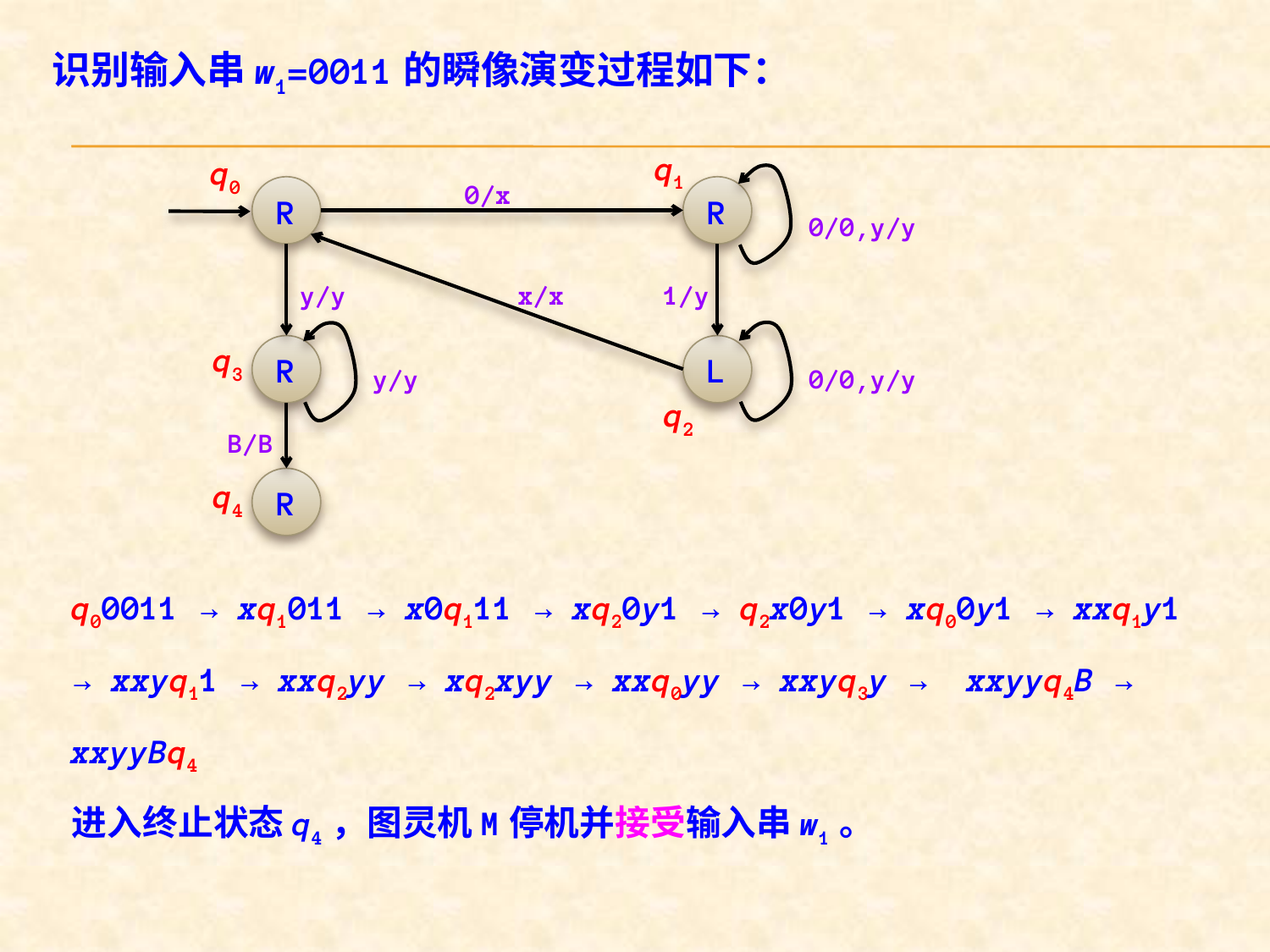

识别输入串w1=0011的瞬像演变过程如下：
q1
q0

0/x
R
R
0/0,y/y
y/y
x/x
1/y

q3
R
L
y/y
0/0,y/y
q2
B/B
q4
R
q00011 → xq1011 → x0q111 → xq20y1 → q2x0y1 → xq00y1 → xxq1y1 → xxyq11 → xxq2yy → xq2xyy → xxq0yy → xxyq3y →  xxyyq4B → xxyyBq4
进入终止状态q4，图灵机M停机并接受输入串w1。